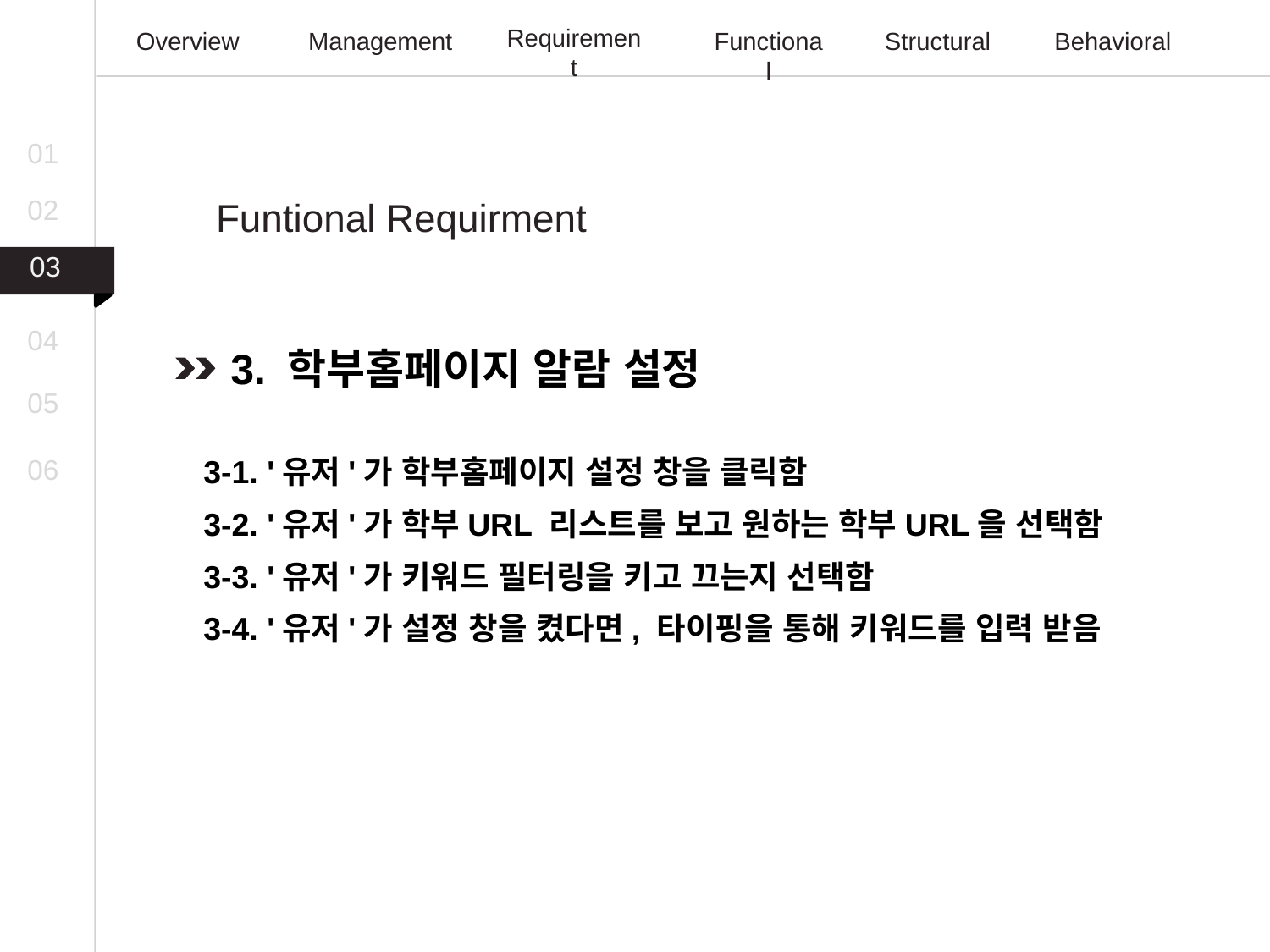

Requirement
Overview
Management
Functional
Structural
Behavioral
01
02
Funtional Requirment
03

04
3. 학부홈페이지 알람 설정

05
06
3-1. '유저'가 학부홈페이지 설정 창을 클릭함
3-2. '유저'가 학부URL 리스트를 보고 원하는 학부URL을 선택함
3-3. '유저'가 키워드 필터링을 키고 끄는지 선택함
3-4. '유저'가 설정 창을 켰다면, 타이핑을 통해 키워드를 입력 받음